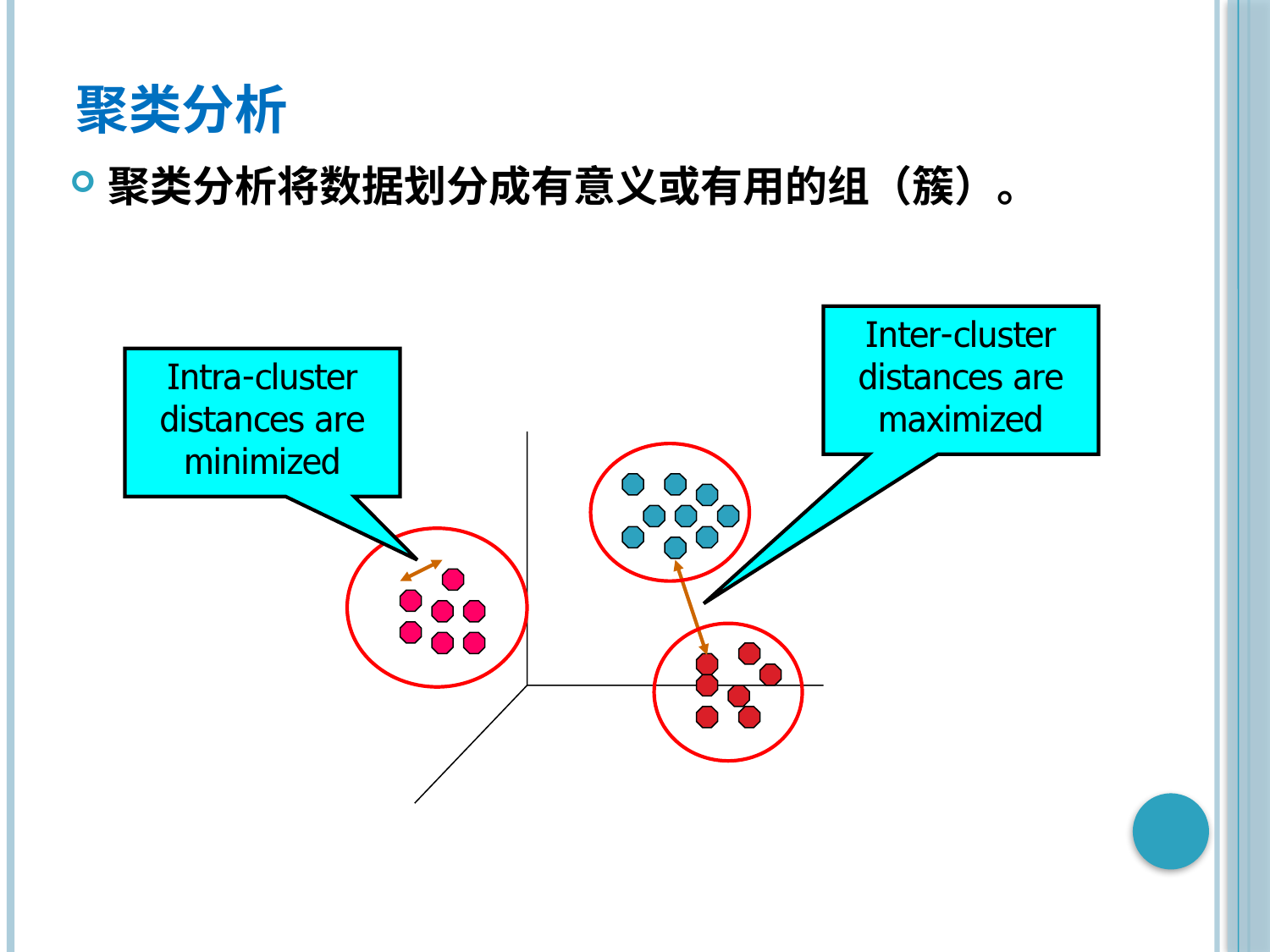

# 聚类分析
聚类分析将数据划分成有意义或有用的组（簇）。
Inter-cluster distances are maximized

Intra-cluster distances are minimized